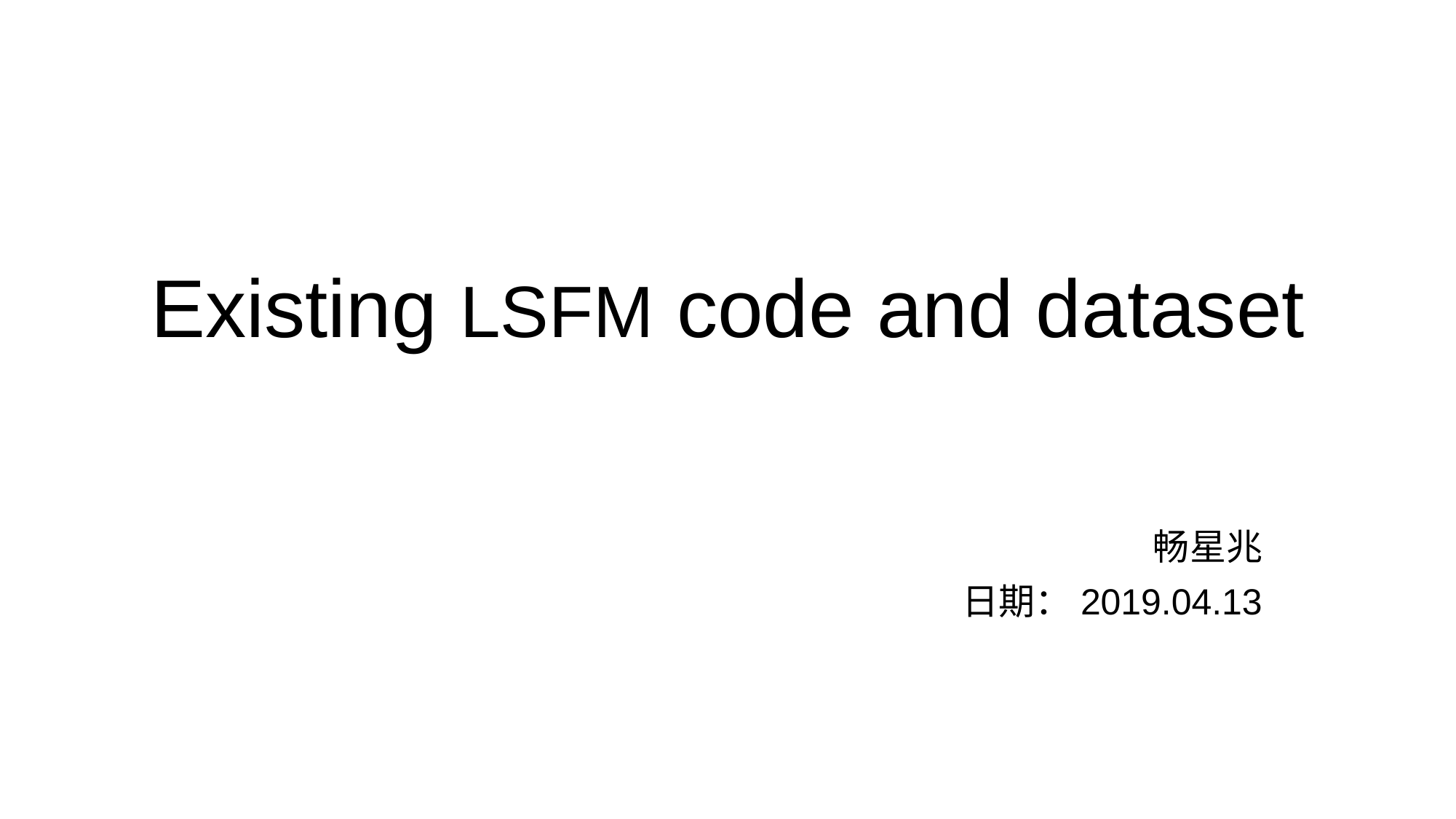

# Existing LSFM code and dataset
畅星兆
日期：2019.04.13